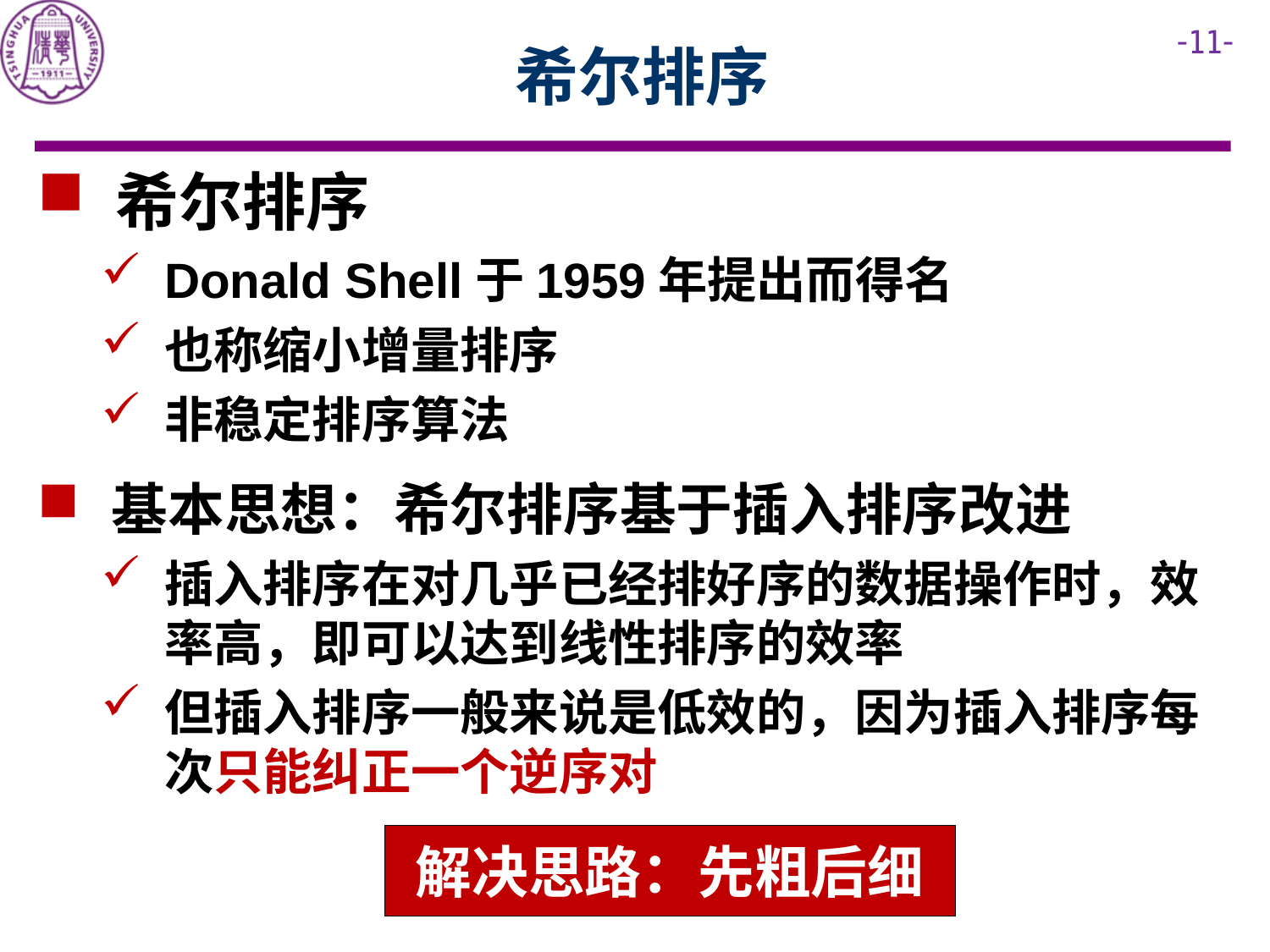

# 希尔排序
 希尔排序
Donald Shell于1959年提出而得名
也称缩小增量排序
非稳定排序算法
 基本思想：希尔排序基于插入排序改进
插入排序在对几乎已经排好序的数据操作时，效率高，即可以达到线性排序的效率
但插入排序一般来说是低效的，因为插入排序每次只能纠正一个逆序对
解决思路：先粗后细